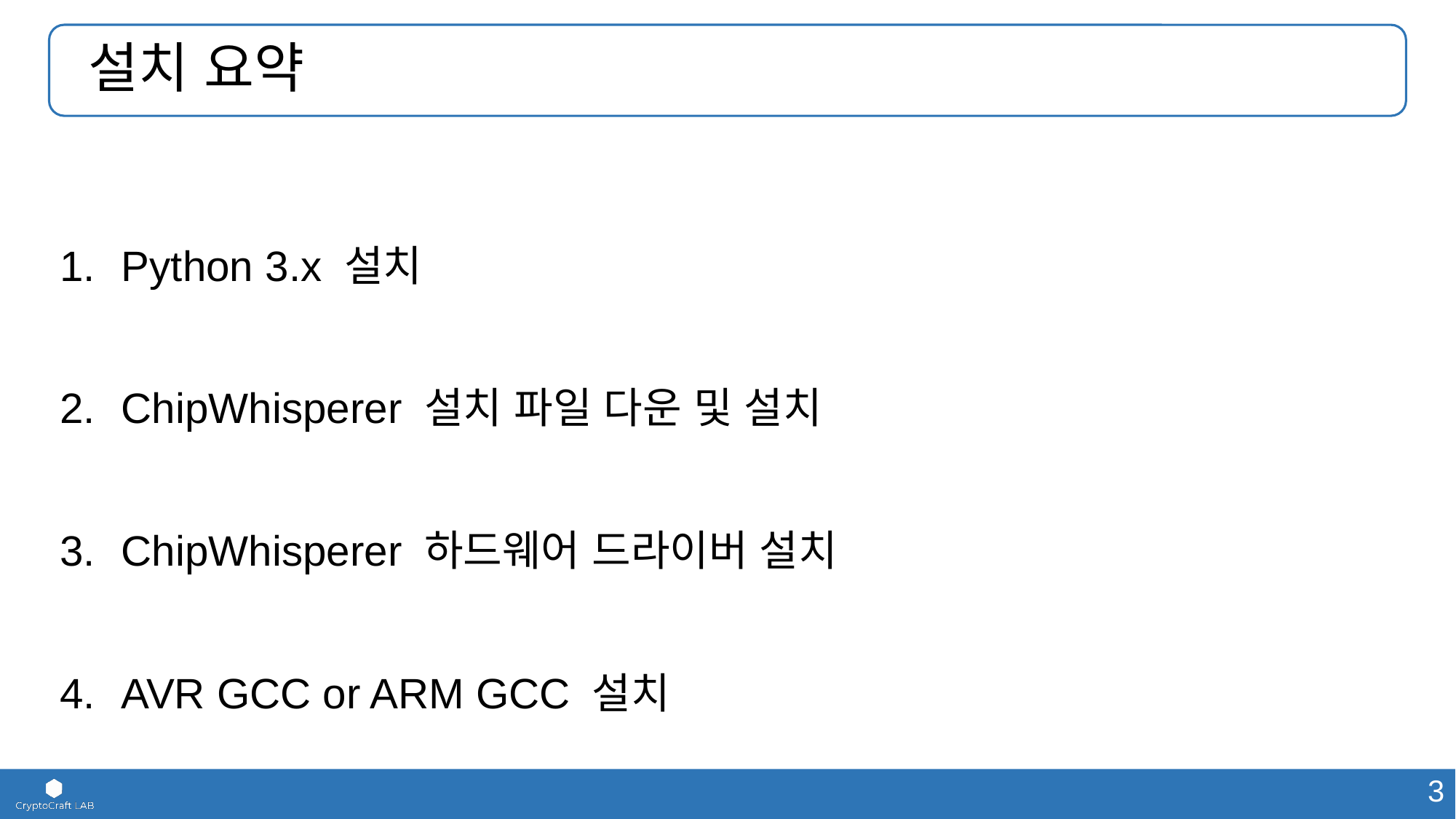

# 설치 요약
Python 3.x 설치
ChipWhisperer 설치 파일 다운 및 설치
ChipWhisperer 하드웨어 드라이버 설치
AVR GCC or ARM GCC 설치